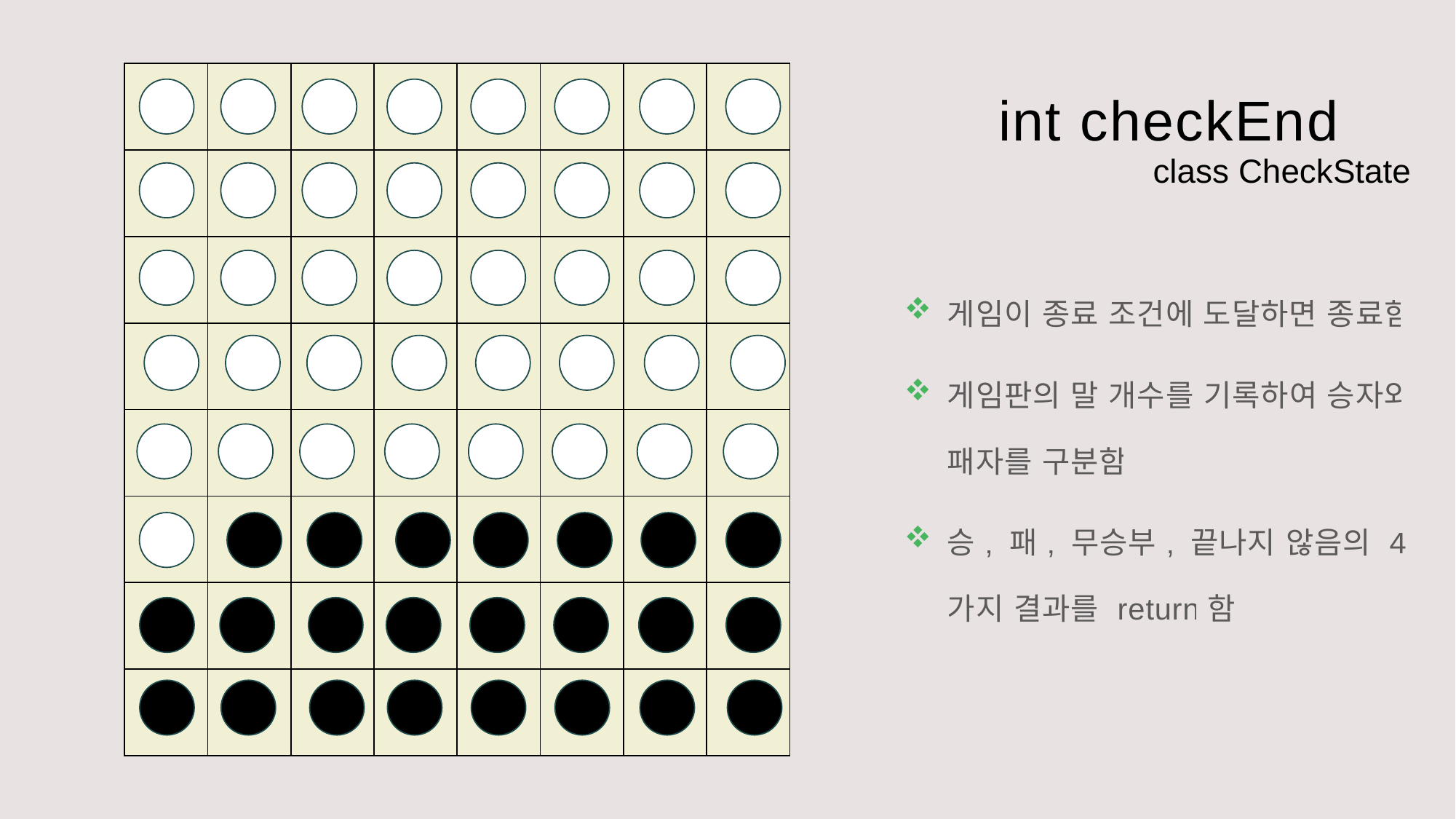

int checkEnd
class CheckState
|  |  |  |  |  |  |  |  |
| --- | --- | --- | --- | --- | --- | --- | --- |
|  |  |  |  |  |  |  |  |
|  |  |  |  |  |  |  |  |
|  |  |  |  |  |  |  |  |
|  |  |  |  |  |  |  |  |
|  |  |  |  |  |  |  |  |
|  |  |  |  |  |  |  |  |
|  |  |  |  |  |  |  |  |

게임이 종료 조건에 도달하면 종료함
게임판의 말 개수를 기록하여 승자와 패자를 구분함
승, 패, 무승부, 끝나지 않음의 4가지 결과를 return함